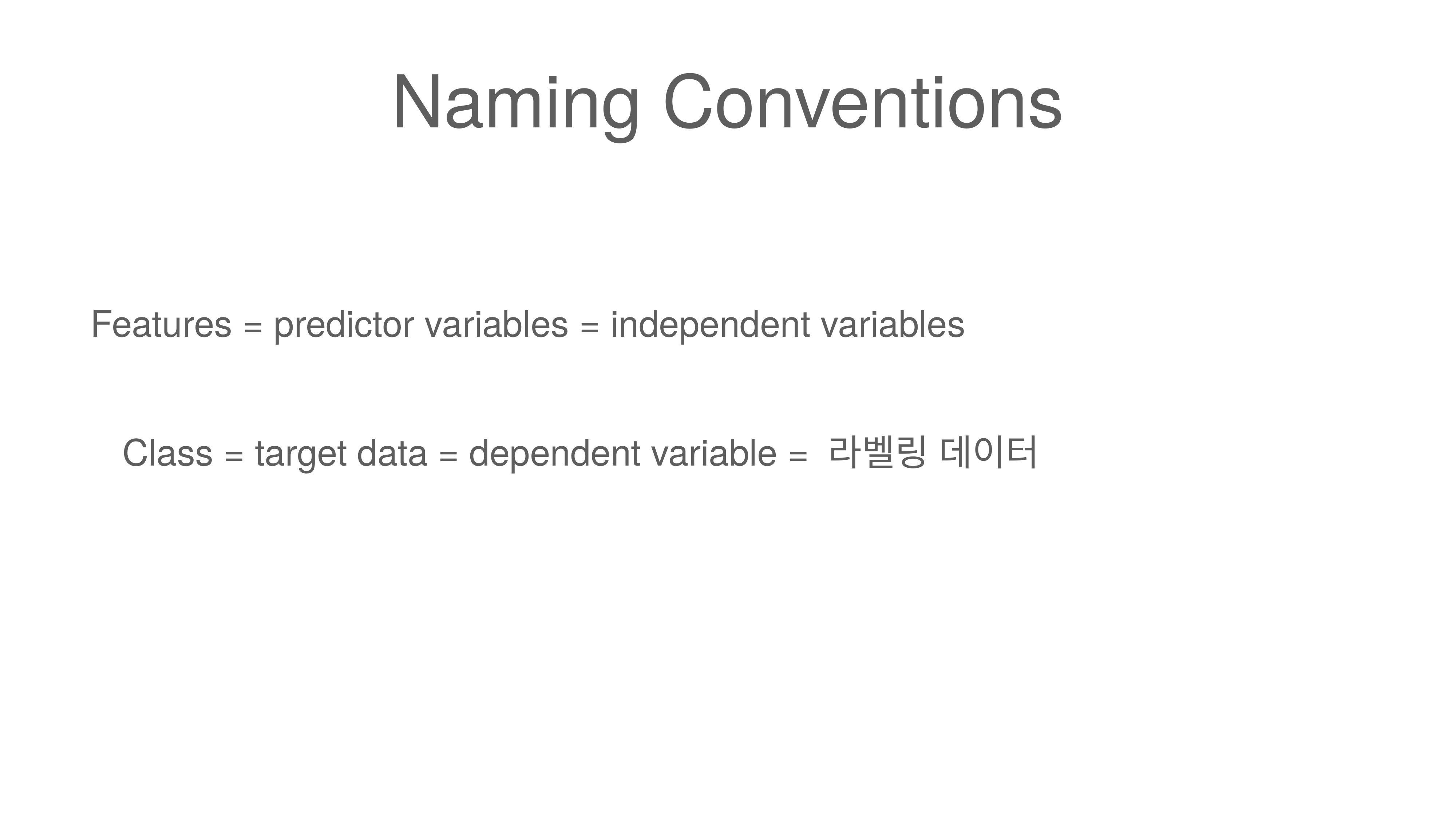

Naming Conventions
Features = predictor variables = independent variables
Class = target data = dependent variable = 라벨링 데이터